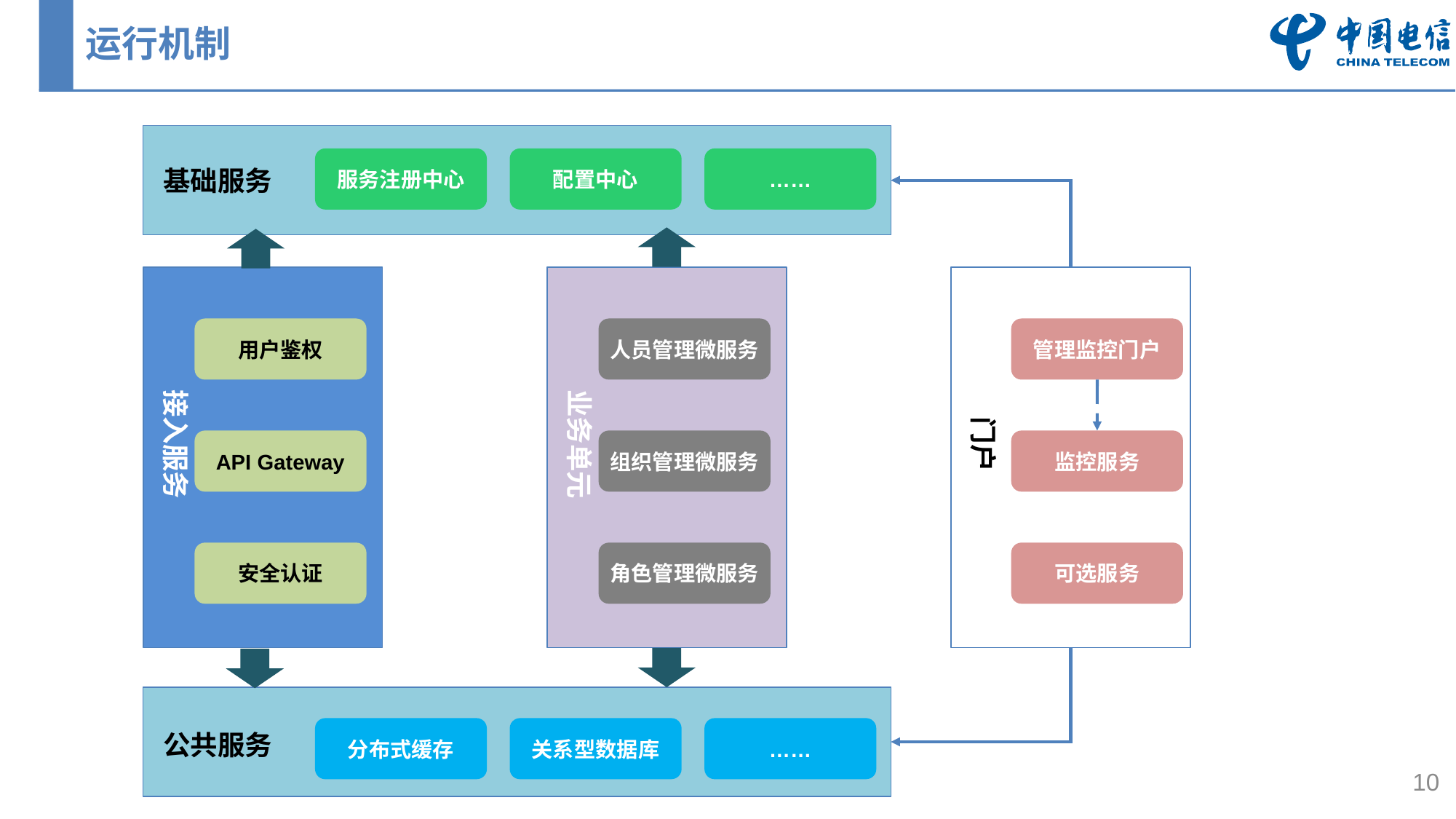

# 运行机制

服务注册中心
配置中心
……
基础服务

用户鉴权
人员管理微服务
管理监控门户
接入服务
业务单元
门户
API Gateway
组织管理微服务
监控服务
安全认证
角色管理微服务
可选服务

分布式缓存
关系型数据库
……
公共服务
10